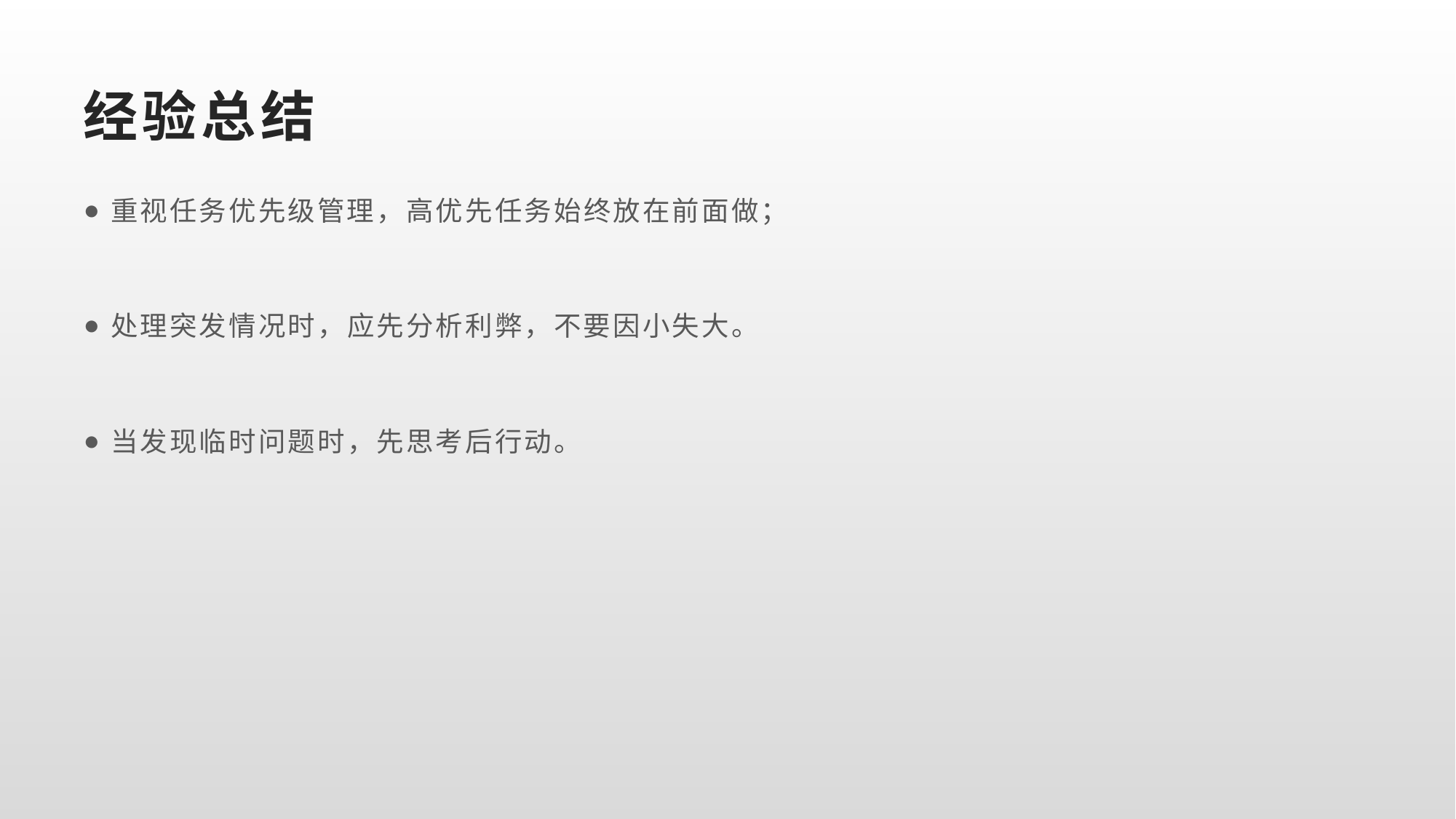

# 经验总结
重视任务优先级管理，高优先任务始终放在前面做；

处理突发情况时，应先分析利弊，不要因小失大。

当发现临时问题时，先思考后行动。